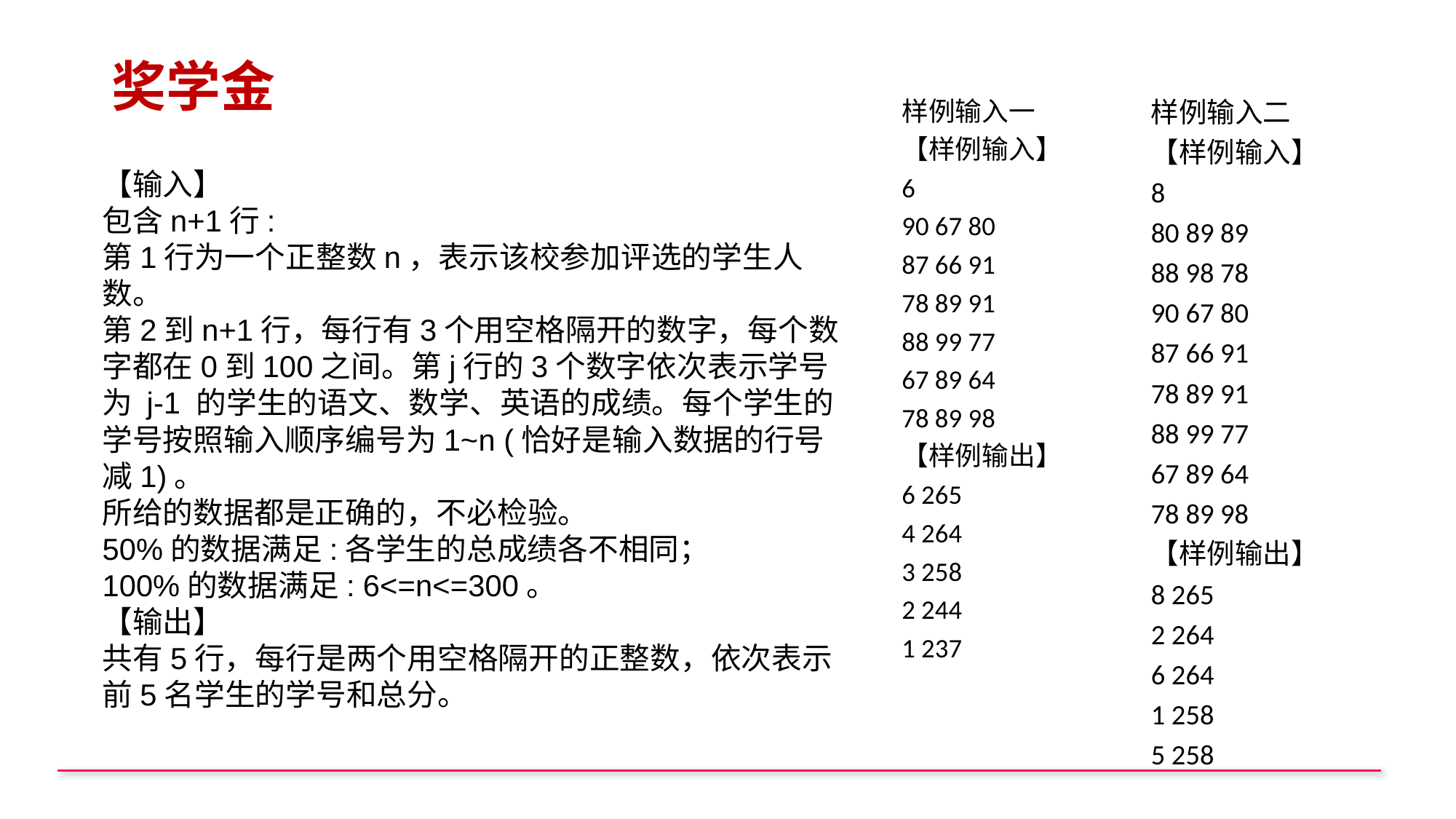

# 奖学金
样例输入一
【样例输入】
6
90 67 80
87 66 91
78 89 91
88 99 77
67 89 64
78 89 98
【样例输出】
6 265
4 264
3 258
2 244
1 237
样例输入二
【样例输入】
8
80 89 89
88 98 78
90 67 80
87 66 91
78 89 91
88 99 77
67 89 64
78 89 98
【样例输出】
8 265
2 264
6 264
1 258
5 258
【输入】
包含n+1行:
第1行为一个正整数n，表示该校参加评选的学生人数。
第2到n+1行，每行有3个用空格隔开的数字，每个数字都在0到100之间。第j行的3个数字依次表示学号为 j-1 的学生的语文、数学、英语的成绩。每个学生的学号按照输入顺序编号为1~n (恰好是输入数据的行号减1)。
所给的数据都是正确的，不必检验。
50%的数据满足:各学生的总成绩各不相同；
100%的数据满足: 6<=n<=300。
【输出】
共有5行，每行是两个用空格隔开的正整数，依次表示前5名学生的学号和总分。